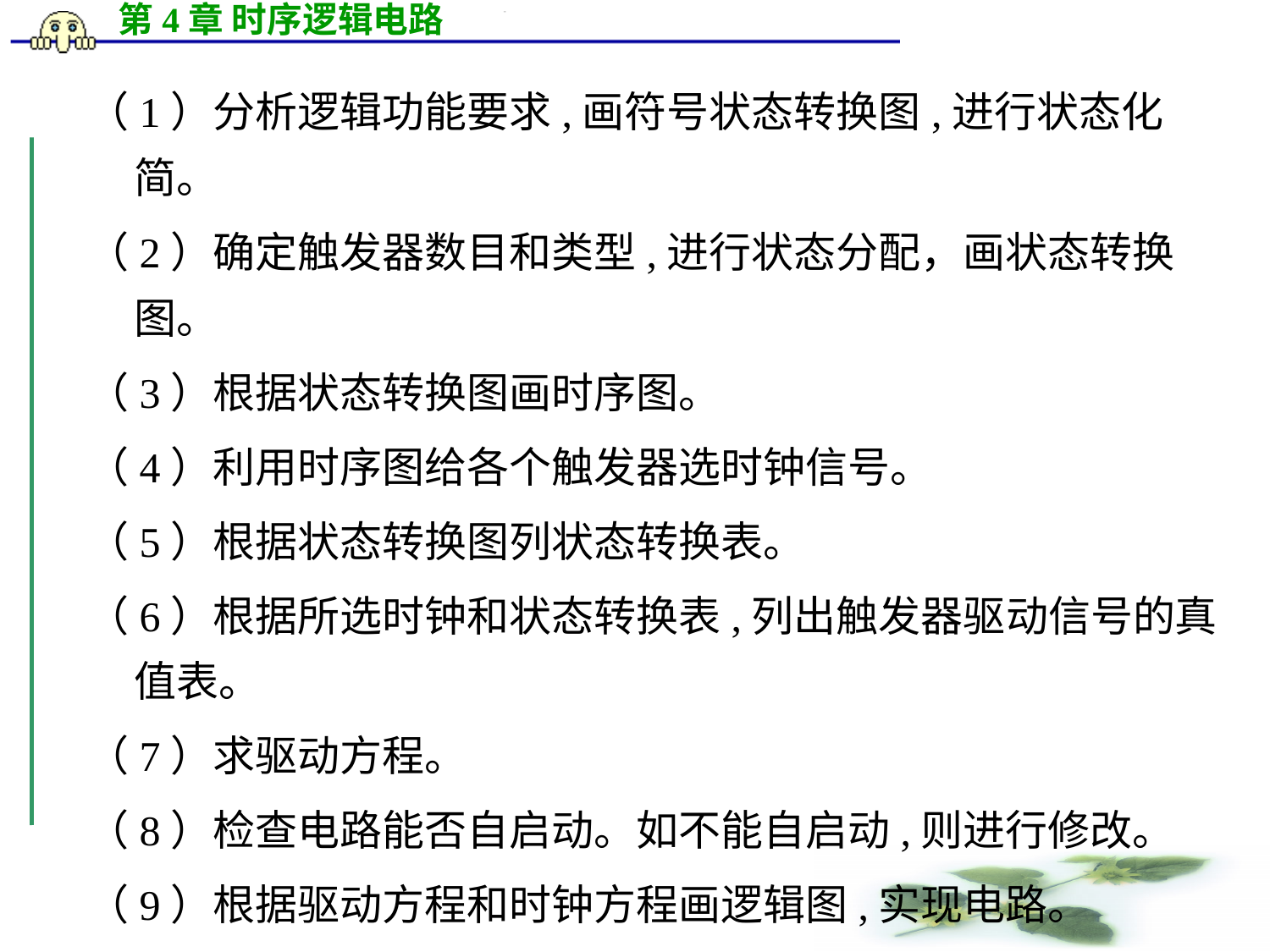

（1）分析逻辑功能要求,画符号状态转换图,进行状态化简。
（2）确定触发器数目和类型,进行状态分配，画状态转换图。
（3）根据状态转换图画时序图。
（4）利用时序图给各个触发器选时钟信号。
（5）根据状态转换图列状态转换表。
（6）根据所选时钟和状态转换表,列出触发器驱动信号的真值表。
（7）求驱动方程。
（8）检查电路能否自启动。如不能自启动,则进行修改。
（9）根据驱动方程和时钟方程画逻辑图,实现电路。